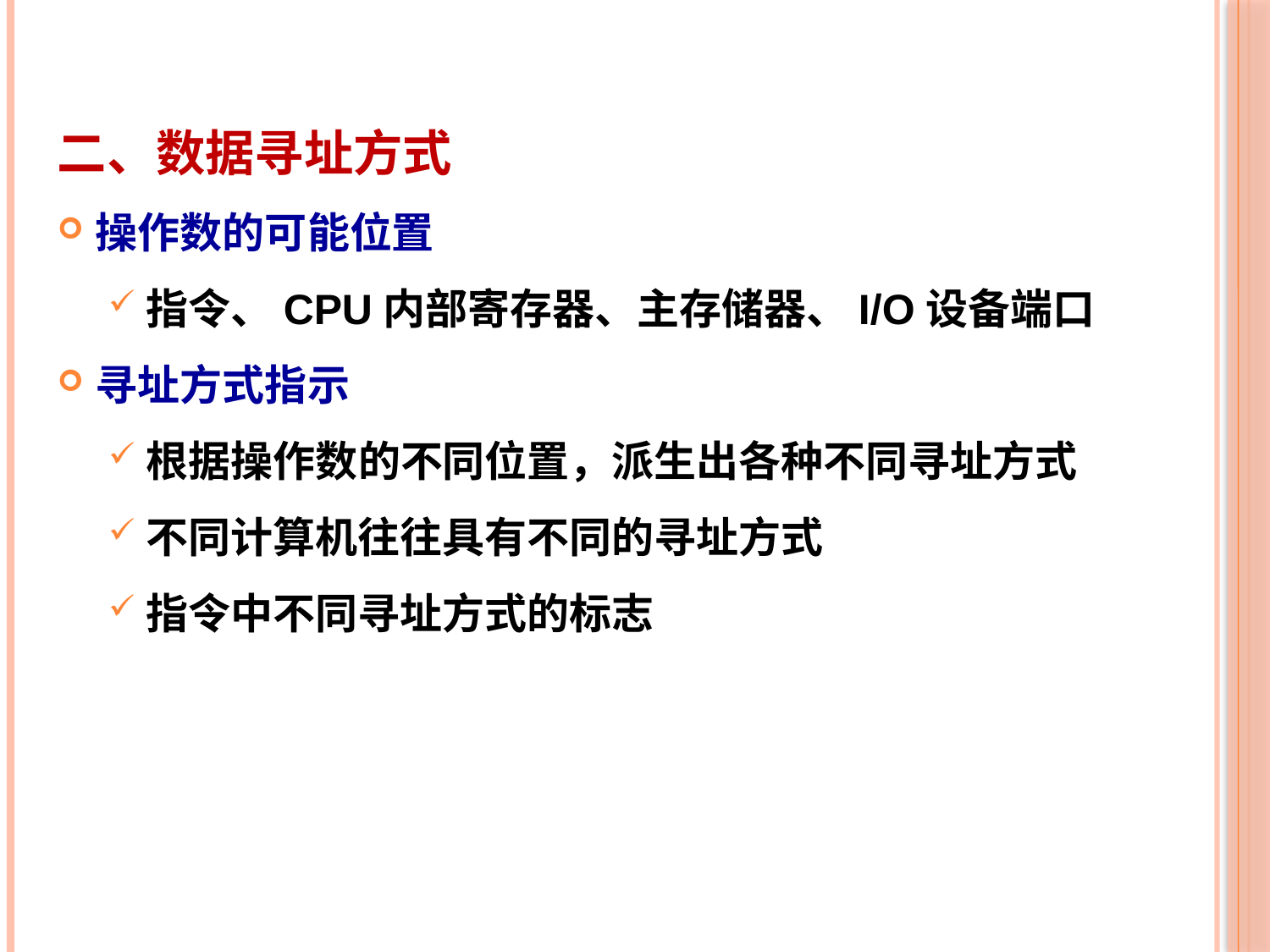

15
二、数据寻址方式
操作数的可能位置
指令、CPU内部寄存器、主存储器、I/O设备端口
寻址方式指示
根据操作数的不同位置，派生出各种不同寻址方式
不同计算机往往具有不同的寻址方式
指令中不同寻址方式的标志